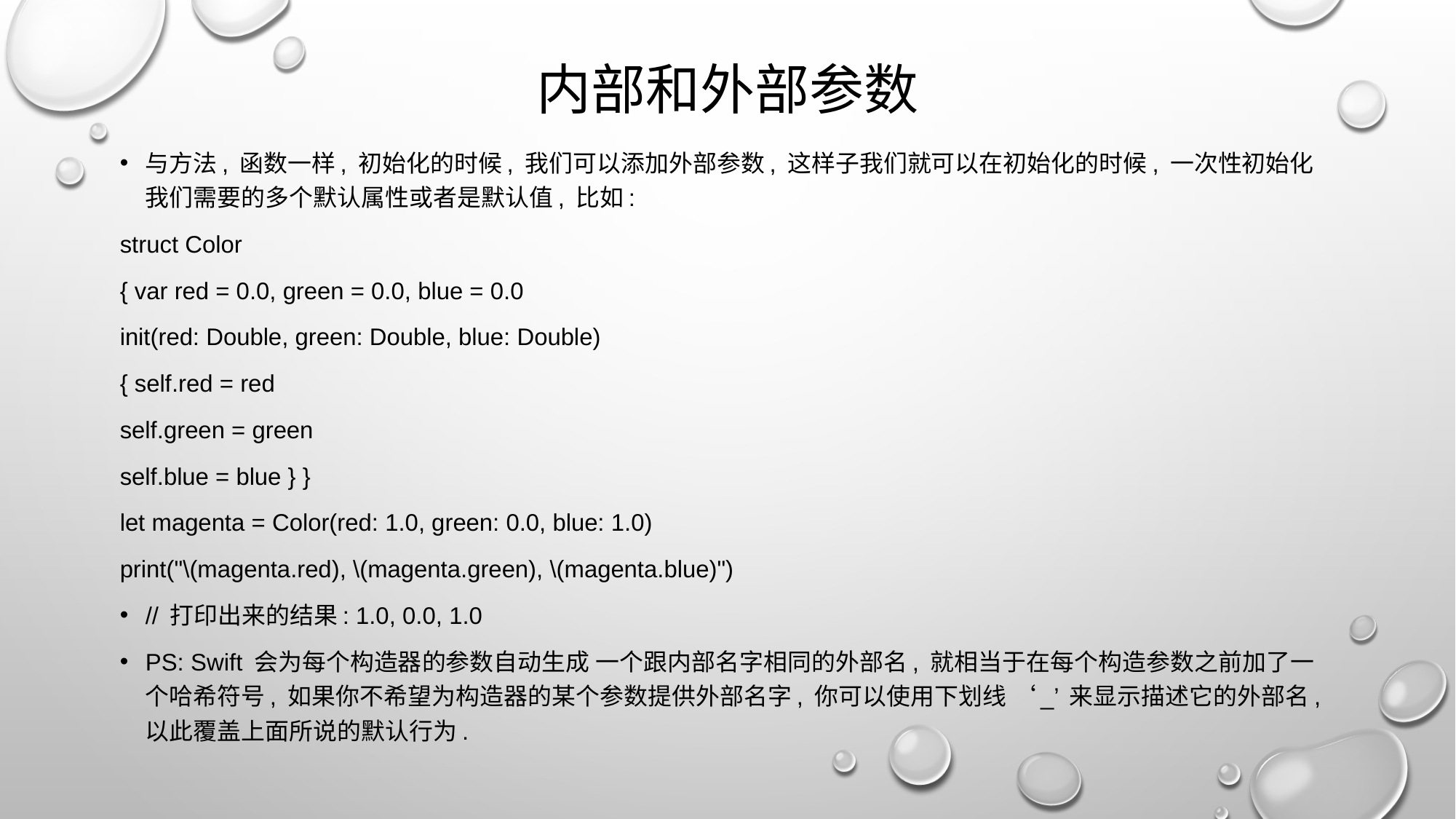

# 内部和外部参数
与方法, 函数一样, 初始化的时候, 我们可以添加外部参数, 这样子我们就可以在初始化的时候, 一次性初始化我们需要的多个默认属性或者是默认值, 比如:
struct Color
{ var red = 0.0, green = 0.0, blue = 0.0
init(red: Double, green: Double, blue: Double)
{ self.red = red
self.green = green
self.blue = blue } }
let magenta = Color(red: 1.0, green: 0.0, blue: 1.0)
print("\(magenta.red), \(magenta.green), \(magenta.blue)")
// 打印出来的结果: 1.0, 0.0, 1.0
PS: Swift 会为每个构造器的参数自动生成 一个跟内部名字相同的外部名, 就相当于在每个构造参数之前加了一个哈希符号, 如果你不希望为构造器的某个参数提供外部名字, 你可以使用下划线 ‘_’ 来显示描述它的外部名, 以此覆盖上面所说的默认行为.